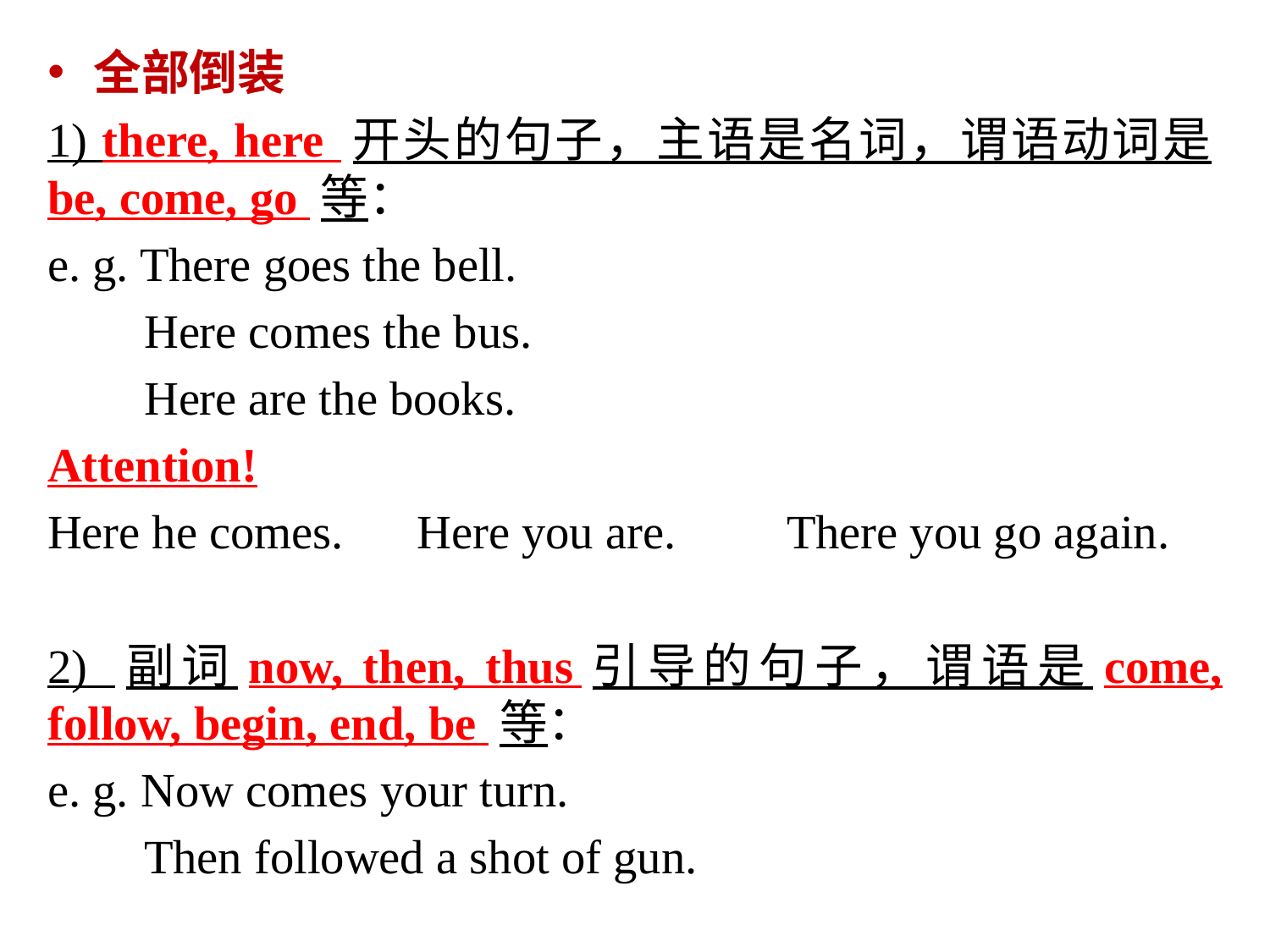

全部倒装
1) there, here 开头的句子，主语是名词，谓语动词是be, come, go 等：
e. g. There goes the bell.
        Here comes the bus.
        Here are the books.
Attention!
Here he comes.	Here you are.	There you go again.

2) 副词now, then, thus引导的句子，谓语是come, follow, begin, end, be 等：
e. g. Now comes your turn.
        Then followed a shot of gun.